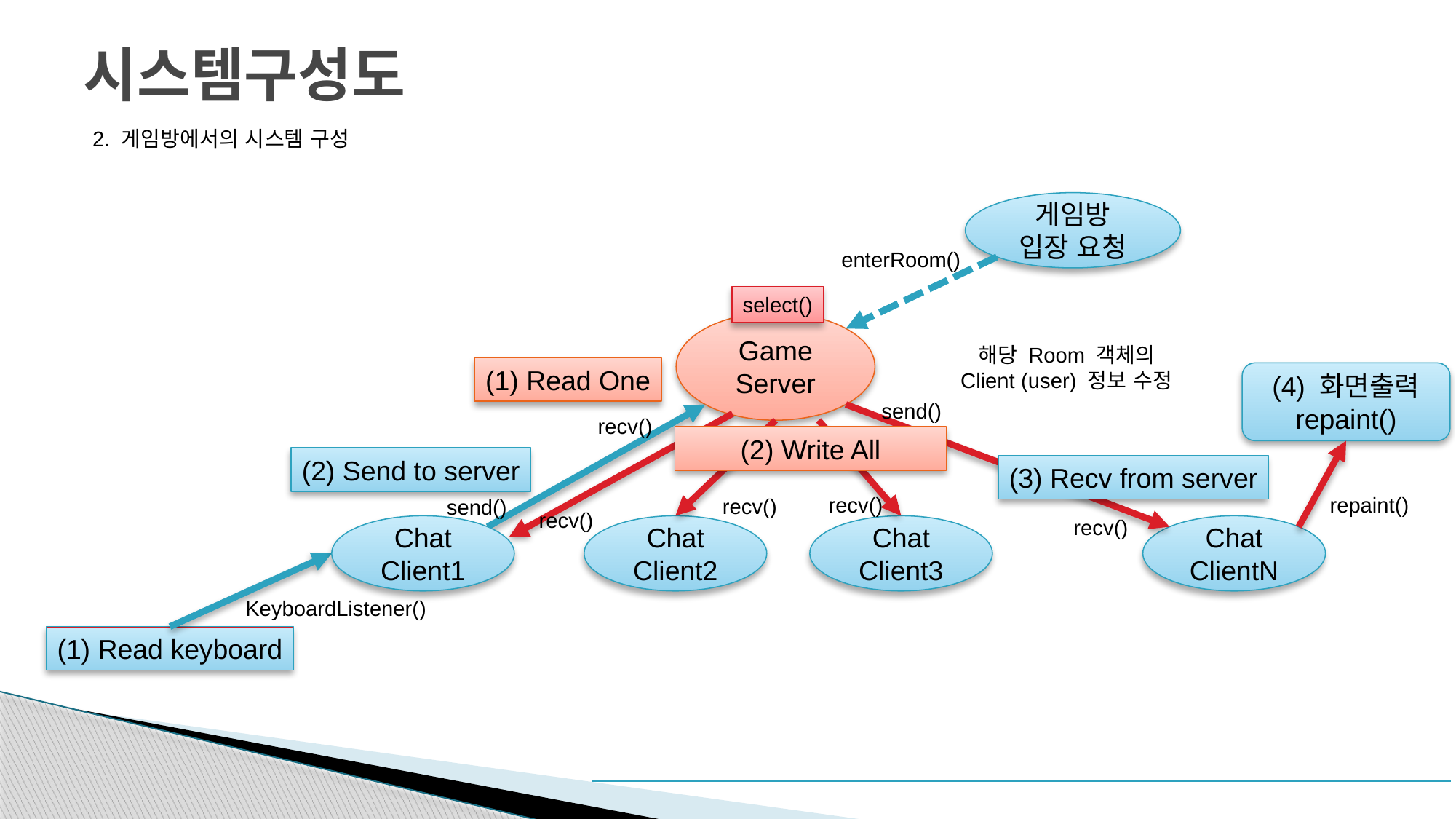

# 시스템구성도
2. 게임방에서의 시스템 구성
게임방
입장 요청
enterRoom()
select()
Game
Server
해당 Room 객체의
Client (user) 정보 수정
(1) Read One
(4) 화면출력
repaint()
send()
recv()
(2) Write All
(2) Send to server
(3) Recv from server
recv()
repaint()
recv()
send()
recv()
recv()
Chat
Client1
Chat
Client2
Chat
Client3
Chat
ClientN
KeyboardListener()
(1) Read keyboard